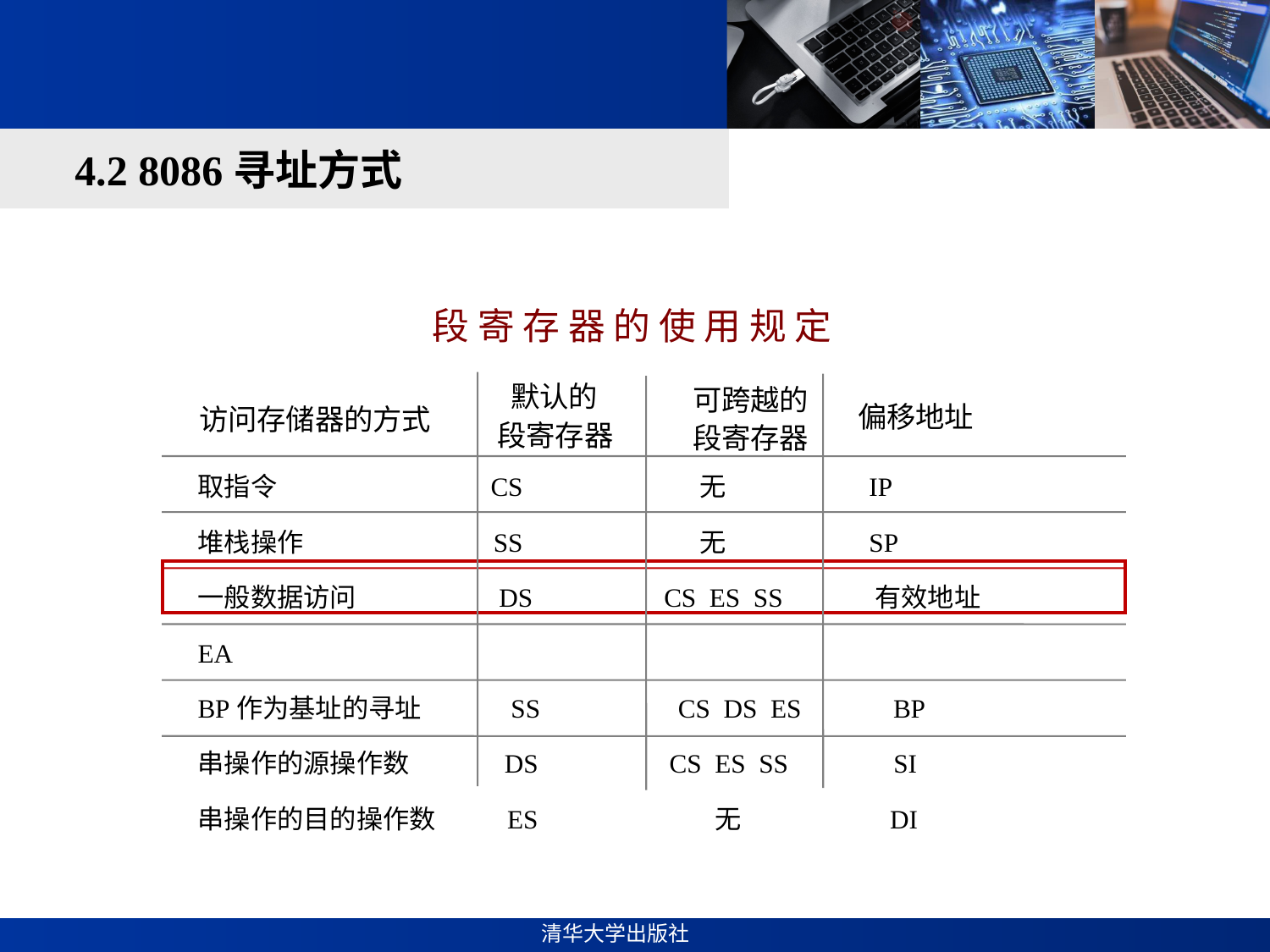

#
4.2 8086寻址方式

段 寄 存 器 的 使 用 规 定
 默认的
段寄存器
可跨越的
段寄存器

偏移地址
访问存储器的方式
取指令                                   CS                          无                       IP
堆栈操作                               SS                          无                       SP
一般数据访问                       DS                    CS  ES  SS             有效地址EA
BP作为基址的寻址              SS                     CS  DS  ES              BP
串操作的源操作数               DS                    CS  ES  SS                SI
串操作的目的操作数           ES                          无                        DI